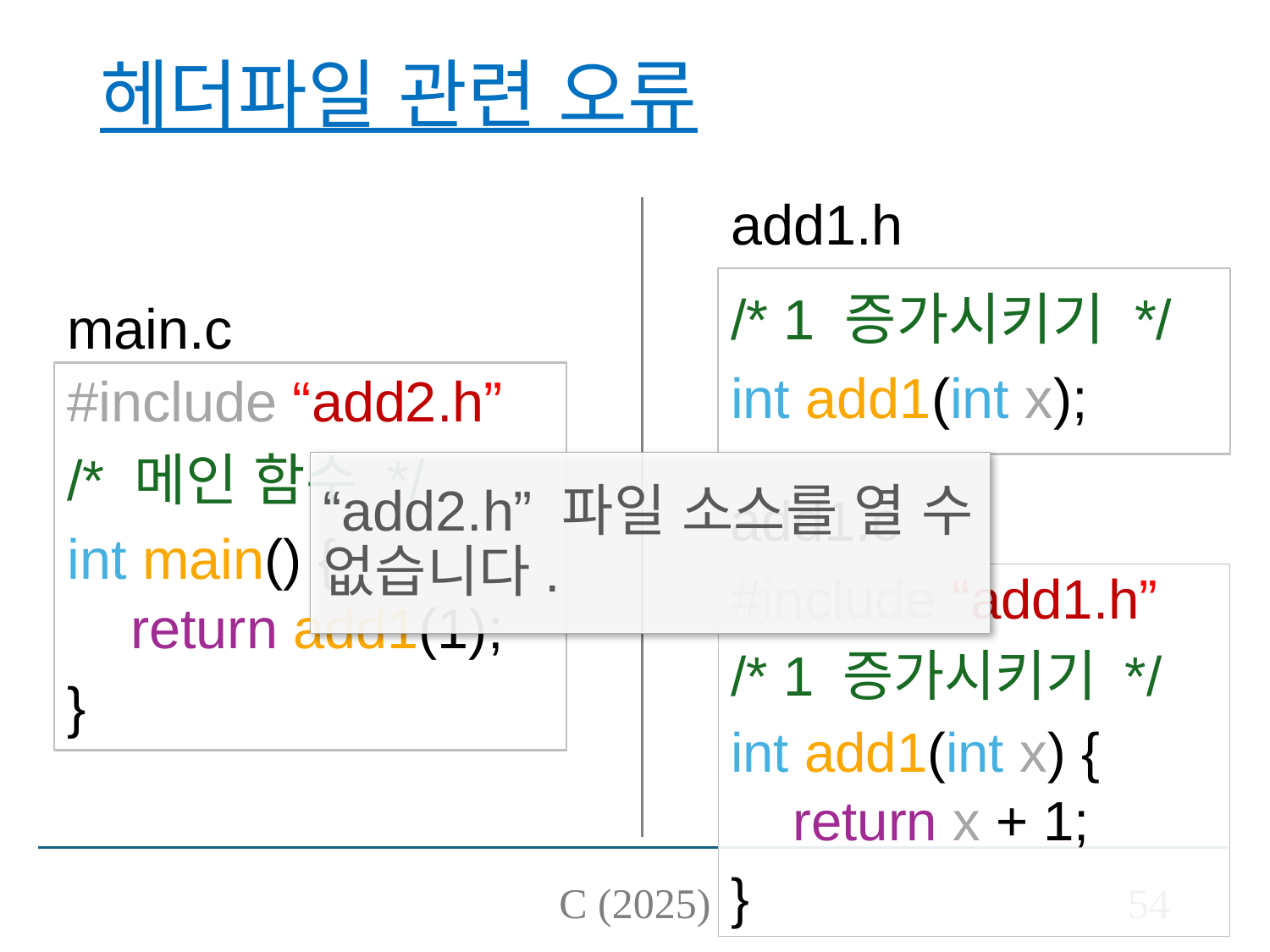

# 헤더파일 관련 오류
add1.h
/* 1 증가시키기 */
int add1(int x);
main.c
#include “add2.h”
/* 메인 함수 */
int main() {
return add1(1);
}
“add2.h” 파일 소스를 열 수 없습니다.
add1.c
#include “add1.h”
/* 1 증가시키기 */
int add1(int x) {
return x + 1;
}
C (2025)
54